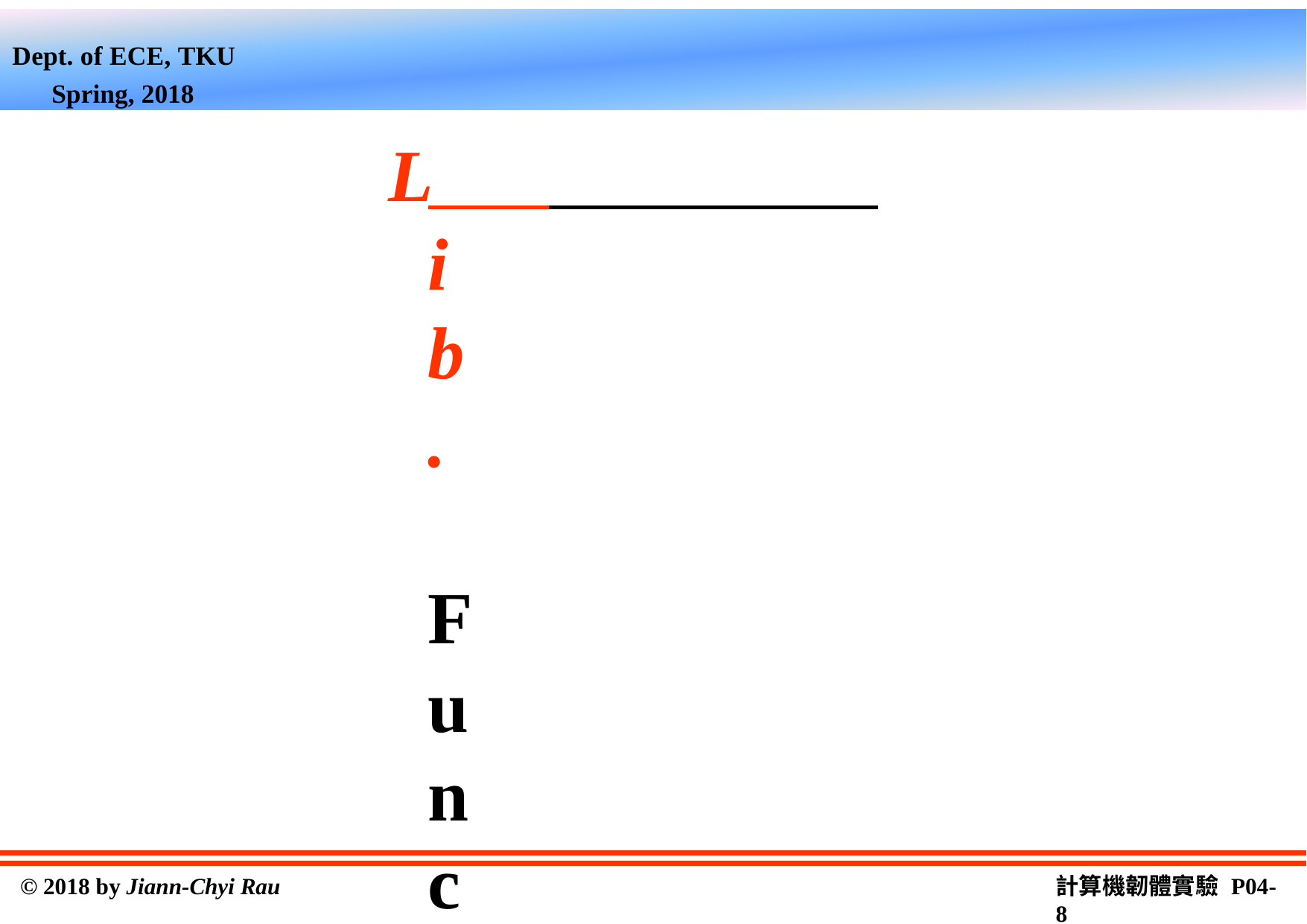

Dept. of ECE, TKU Spring, 2018
Lib. Functions

int isalpha(int c);
Return true if c is a letter; otherwise, false
size_t strlen(char *s);
Return the length of string s
size_t is an alias of unsinged int

計算機韌體實驗 P04-8
© 2018 by Jiann-Chyi Rau